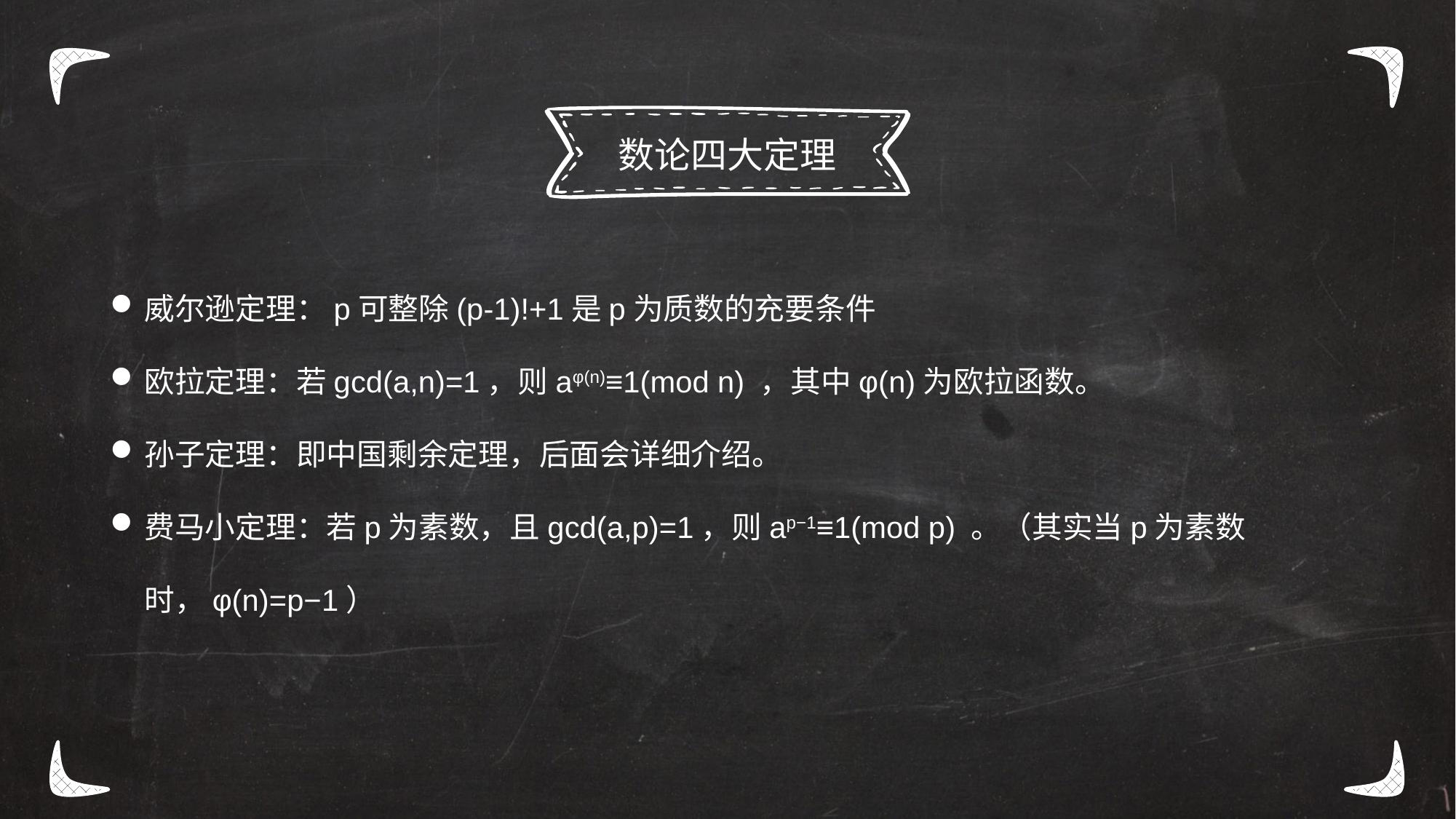

数论四大定理
威尔逊定理：p可整除(p-1)!+1是p为质数的充要条件
欧拉定理：若gcd(a,n)=1，则aφ(n)≡1(mod n) ，其中φ(n)为欧拉函数。
孙子定理：即中国剩余定理，后面会详细介绍。
费马小定理：若p为素数，且gcd(a,p)=1，则ap−1≡1(mod p) 。（其实当p为素数时，φ(n)=p−1）